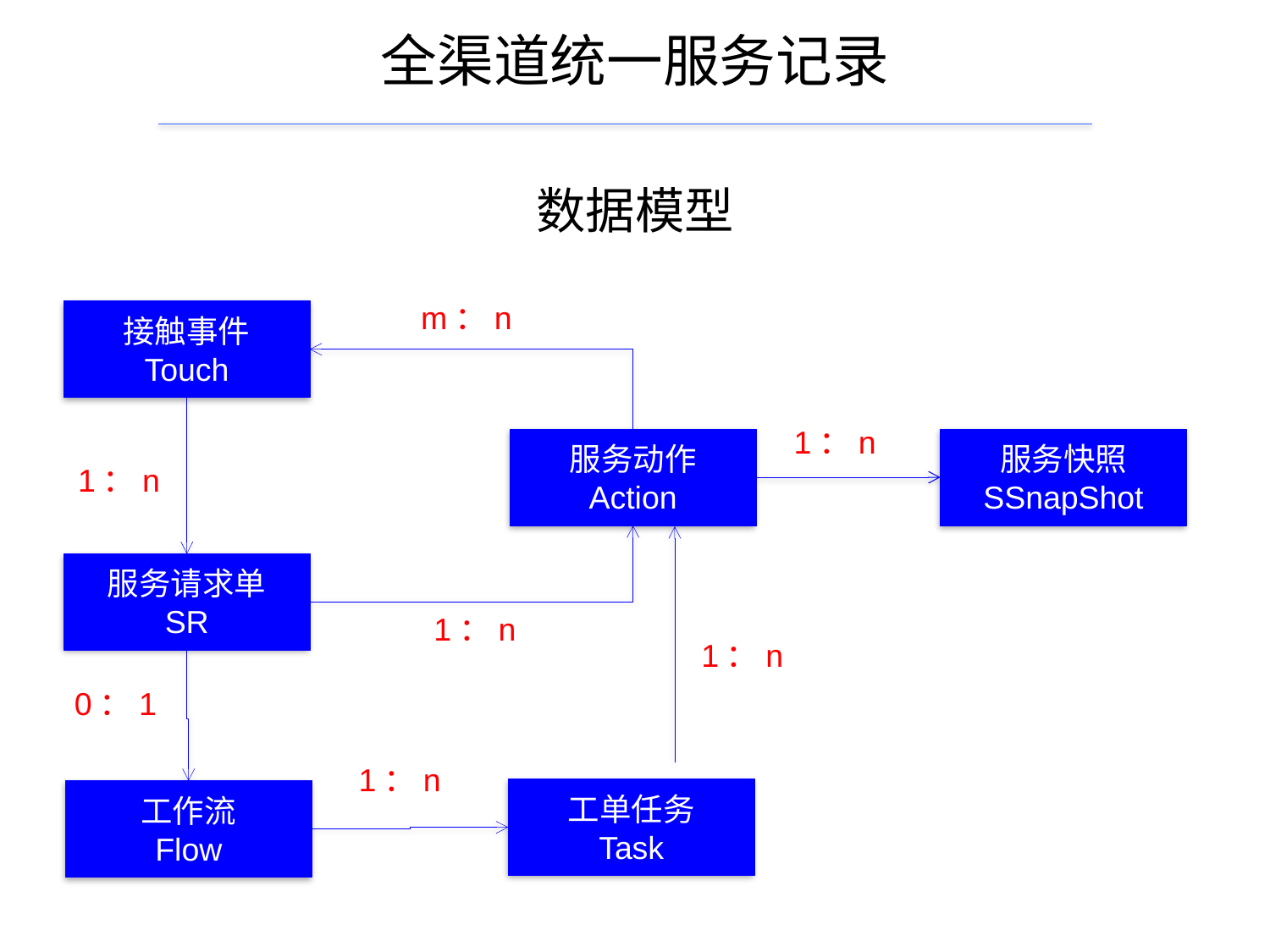

# 全渠道统一服务记录
数据模型

m：n
接触事件
Touch
1：n
服务动作
Action
服务快照
SSnapShot
1：n
服务请求单
SR
1：n
1：n
0：1
1：n
工单任务
Task
工作流
Flow